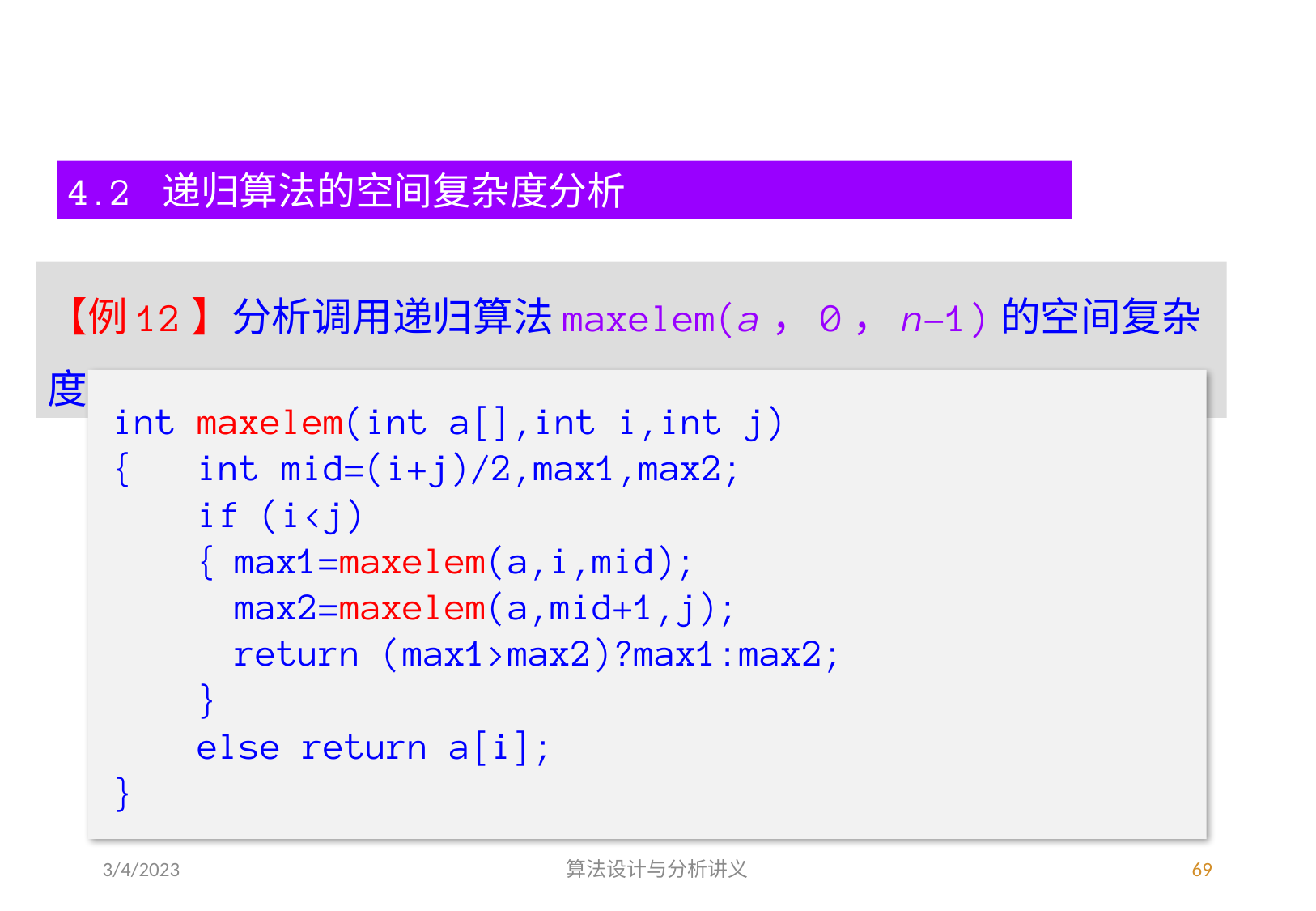

4.2 递归算法的空间复杂度分析
【例12】分析调用递归算法maxelem(a，0，n-1)的空间复杂度。
int maxelem(int a[],int i,int j)
{   int mid=(i+j)/2,max1,max2;
    if (i<j)
    {	max1=maxelem(a,i,mid);
	max2=maxelem(a,mid+1,j);
	return (max1>max2)?max1:max2;
    }
    else return a[i];
}
3/4/2023
算法设计与分析讲义
69